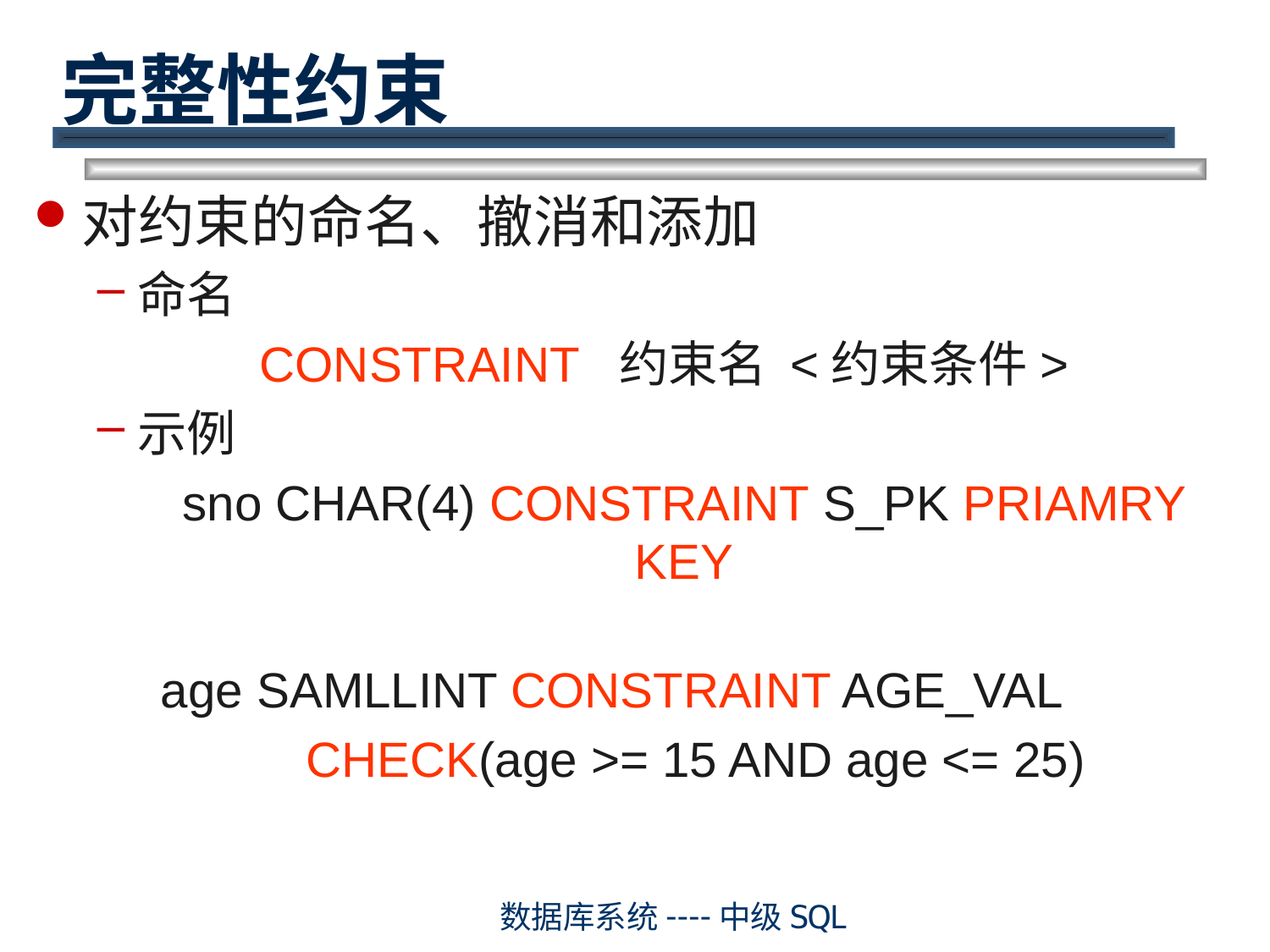

# 完整性约束
对约束的命名、撤消和添加
命名
CONSTRAINT  约束名 <约束条件>
示例
	sno CHAR(4) CONSTRAINT S_PK PRIAMRY KEY

age SAMLLINT CONSTRAINT AGE_VAL
CHECK(age >= 15 AND age <= 25)
数据库系统----中级SQL